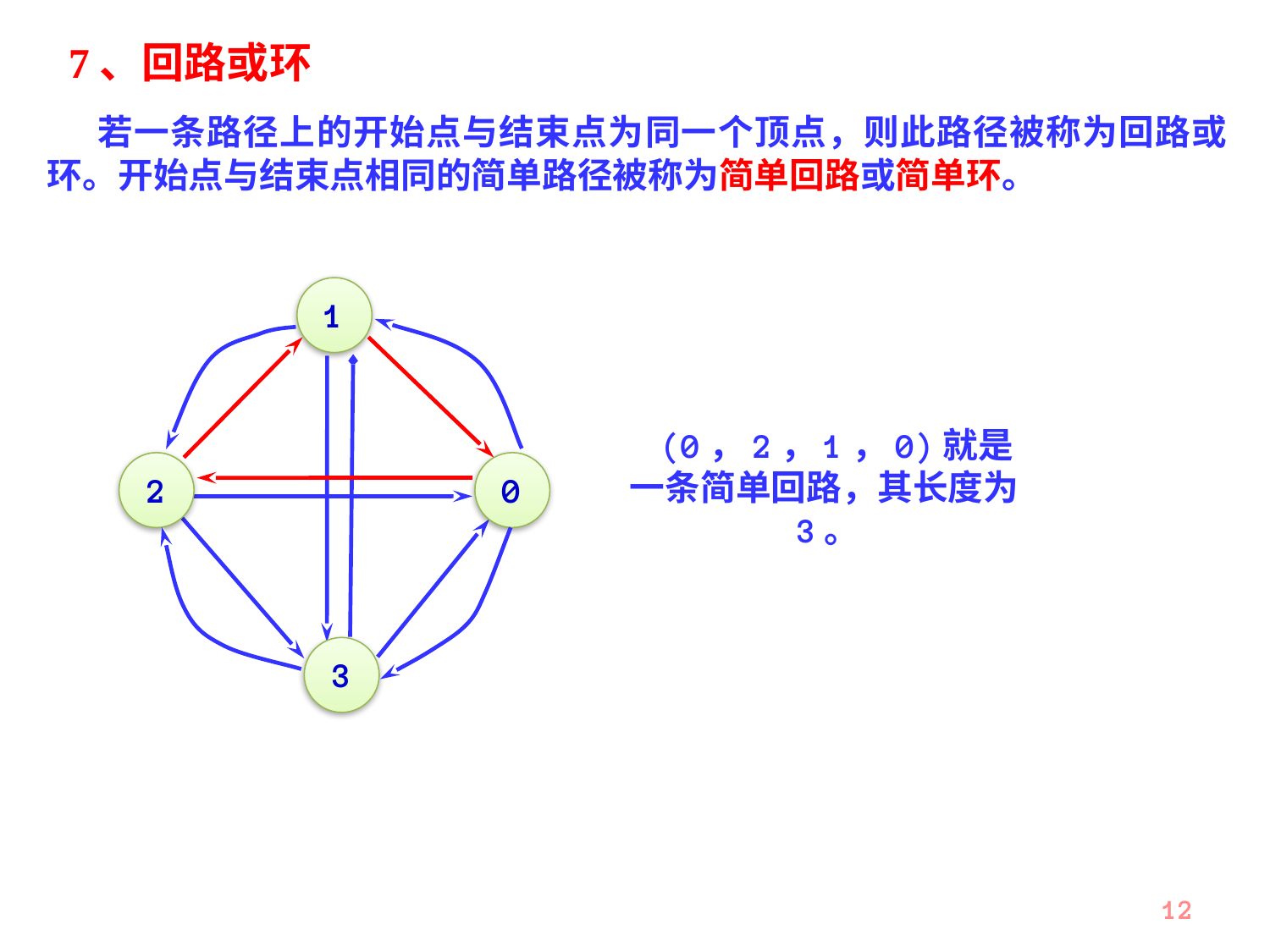

7、回路或环
    若一条路径上的开始点与结束点为同一个顶点，则此路径被称为回路或环。开始点与结束点相同的简单路径被称为简单回路或简单环。
1

2
0

3
 (0，2，1，0)就是一条简单回路，其长度为3。
12